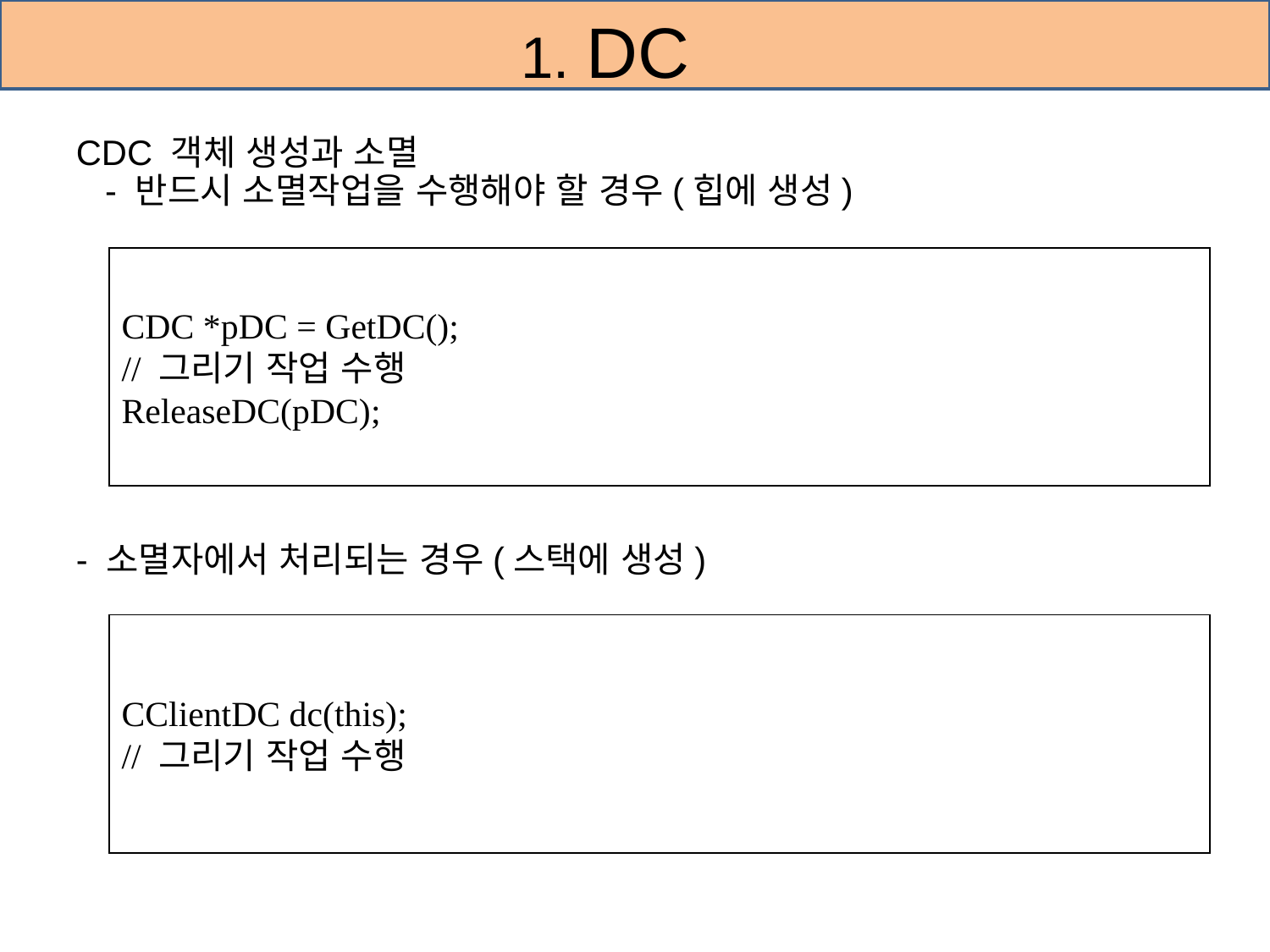

# 1. DC
CDC 객체 생성과 소멸
   - 반드시 소멸작업을 수행해야 할 경우(힙에 생성)
CDC *pDC = GetDC();
// 그리기 작업 수행
ReleaseDC(pDC);
- 소멸자에서 처리되는 경우(스택에 생성)
CClientDC dc(this);
// 그리기 작업 수행